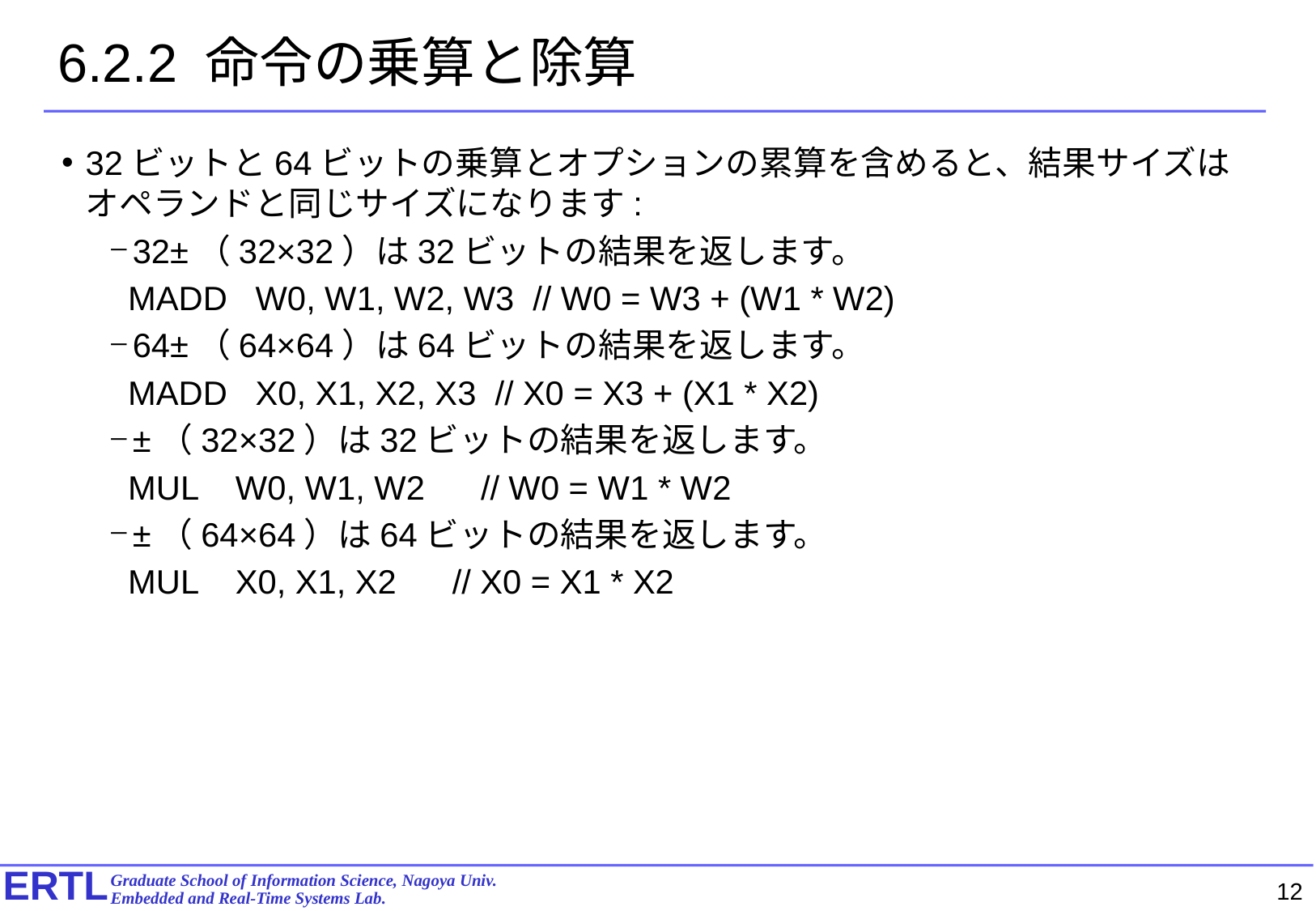

# 6.2.2 命令の乗算と除算
32ビットと64ビットの乗算とオプションの累算を含めると、結果サイズはオペランドと同じサイズになります:
32±（32×32）は32ビットの結果を返します。
  MADD   W0, W1, W2, W3  // W0 = W3 + (W1 * W2)
64±（64×64）は64ビットの結果を返します。
  MADD   X0, X1, X2, X3  // X0 = X3 + (X1 * X2)
±（32×32）は32ビットの結果を返します。
  MUL    W0, W1, W2      // W0 = W1 * W2
±（64×64）は64ビットの結果を返します。
  MUL    X0, X1, X2      // X0 = X1 * X2

12